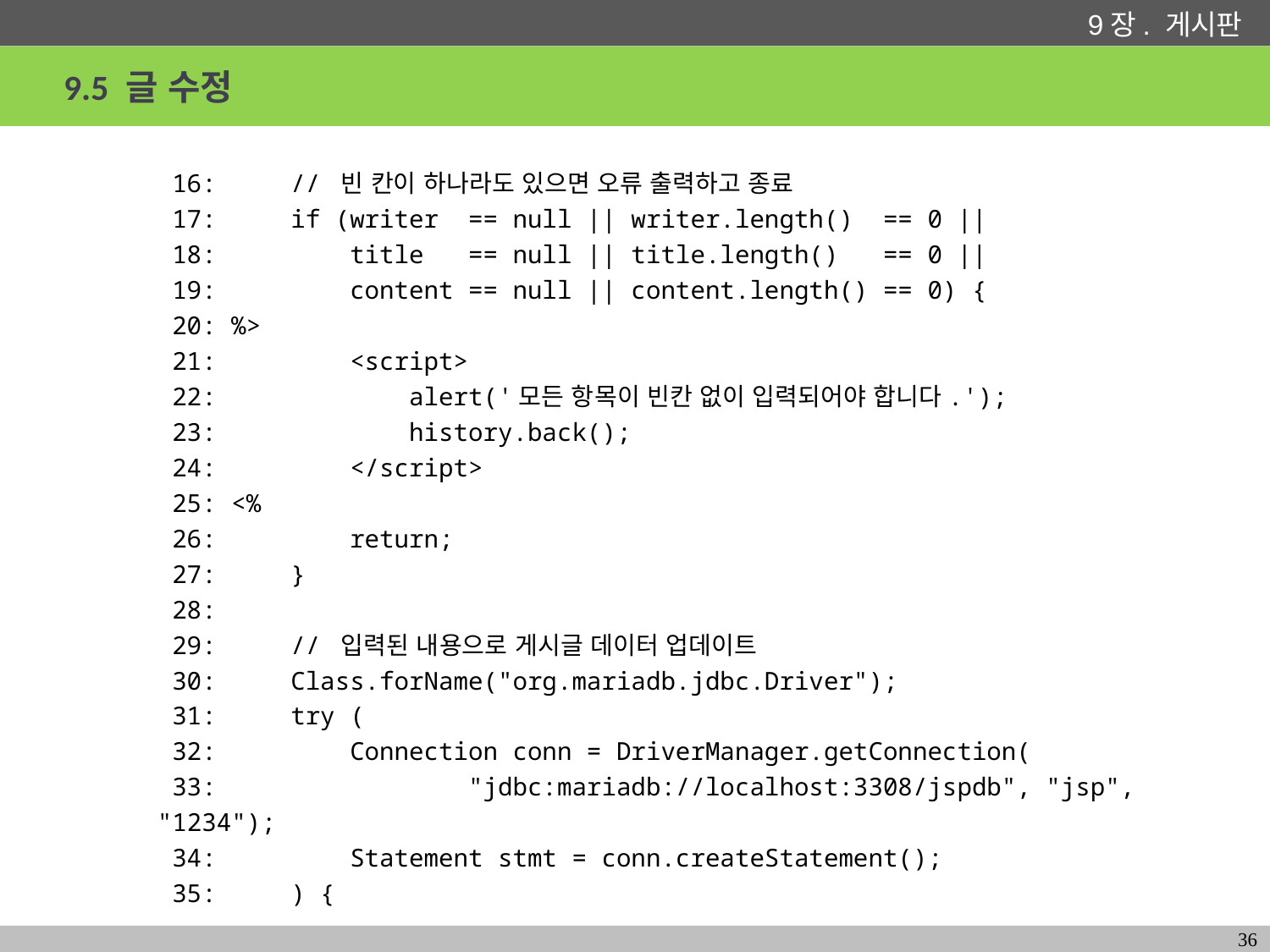

# 9.5 글 수정
 16:     // 빈 칸이 하나라도 있으면 오류 출력하고 종료
 17:     if (writer  == null || writer.length()  == 0 ||
 18:         title   == null || title.length()   == 0 ||
 19:         content == null || content.length() == 0) {
 20: %>
 21:         <script>
 22:             alert('모든 항목이 빈칸 없이 입력되어야 합니다.');
 23:             history.back();
 24:         </script>
 25: <%
 26:         return;
 27:     }
 28:
 29:     // 입력된 내용으로 게시글 데이터 업데이트
 30:     Class.forName("org.mariadb.jdbc.Driver");
 31:     try (
 32:         Connection conn = DriverManager.getConnection(
 33:                 "jdbc:mariadb://localhost:3308/jspdb", "jsp", "1234");
 34:         Statement stmt = conn.createStatement();
 35:     ) {
36